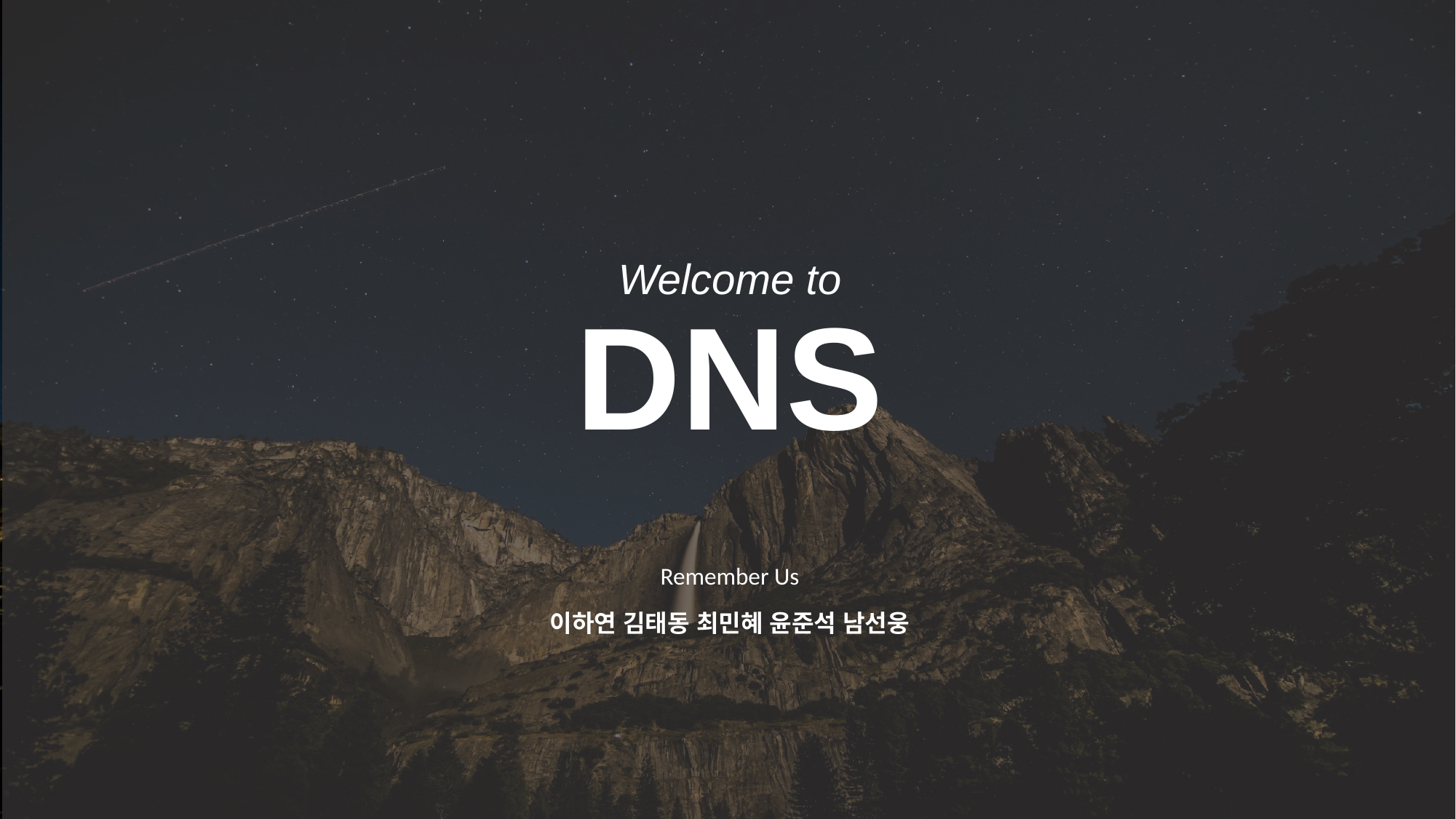

Welcome to
DNS

Remember Us
이하연 김태동 최민혜 윤준석 남선웅